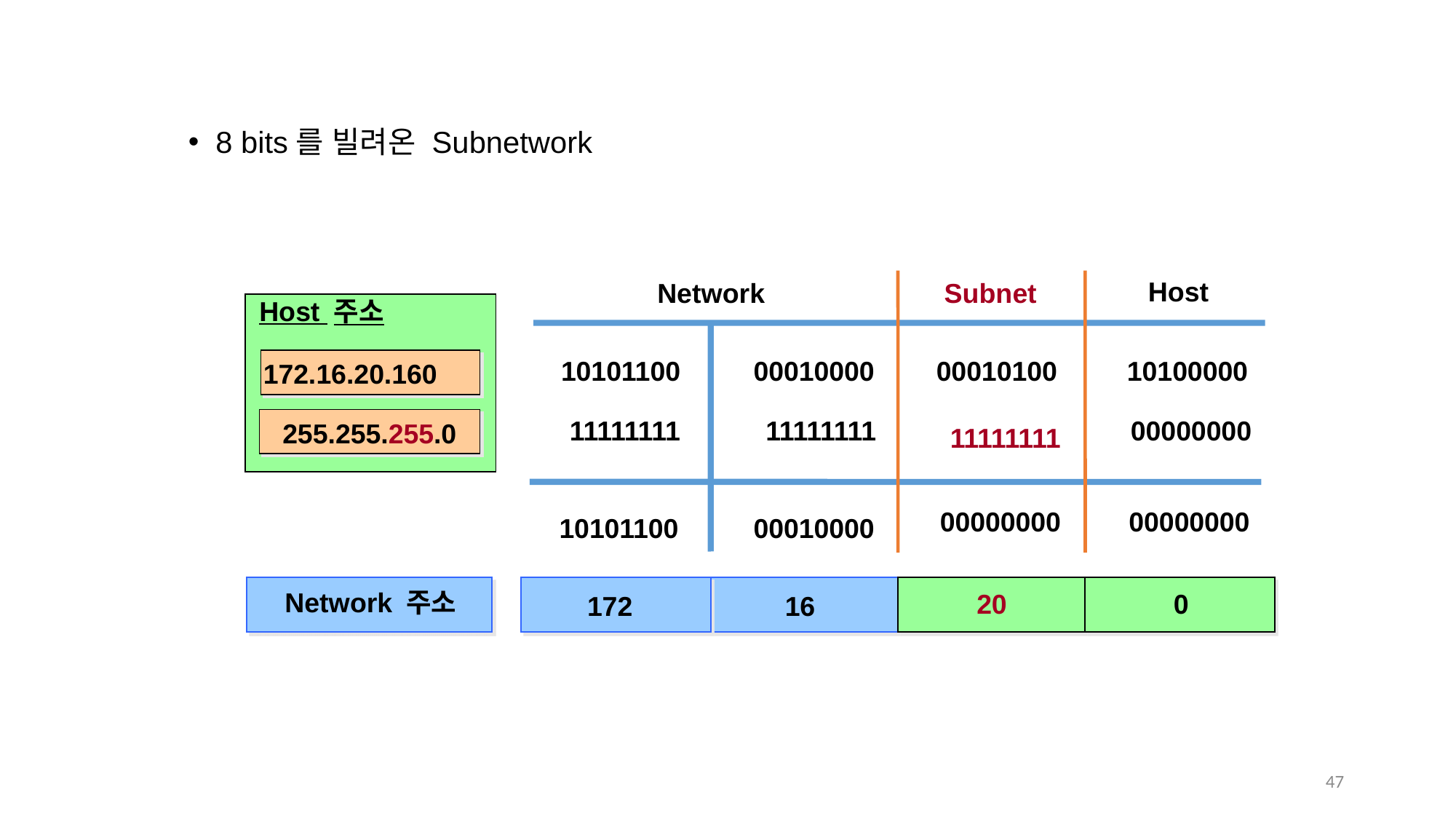

8 bits를 빌려온 Subnetwork
Host
Network
Subnet

 Host 주소

172.16.20.160
00010100
10101100
00010000
10100000
255.255.255.0
11111111
11111111
00000000
11111111

00000000
00000000
10101100
00010000

172
16
Network 주소
20
0
47